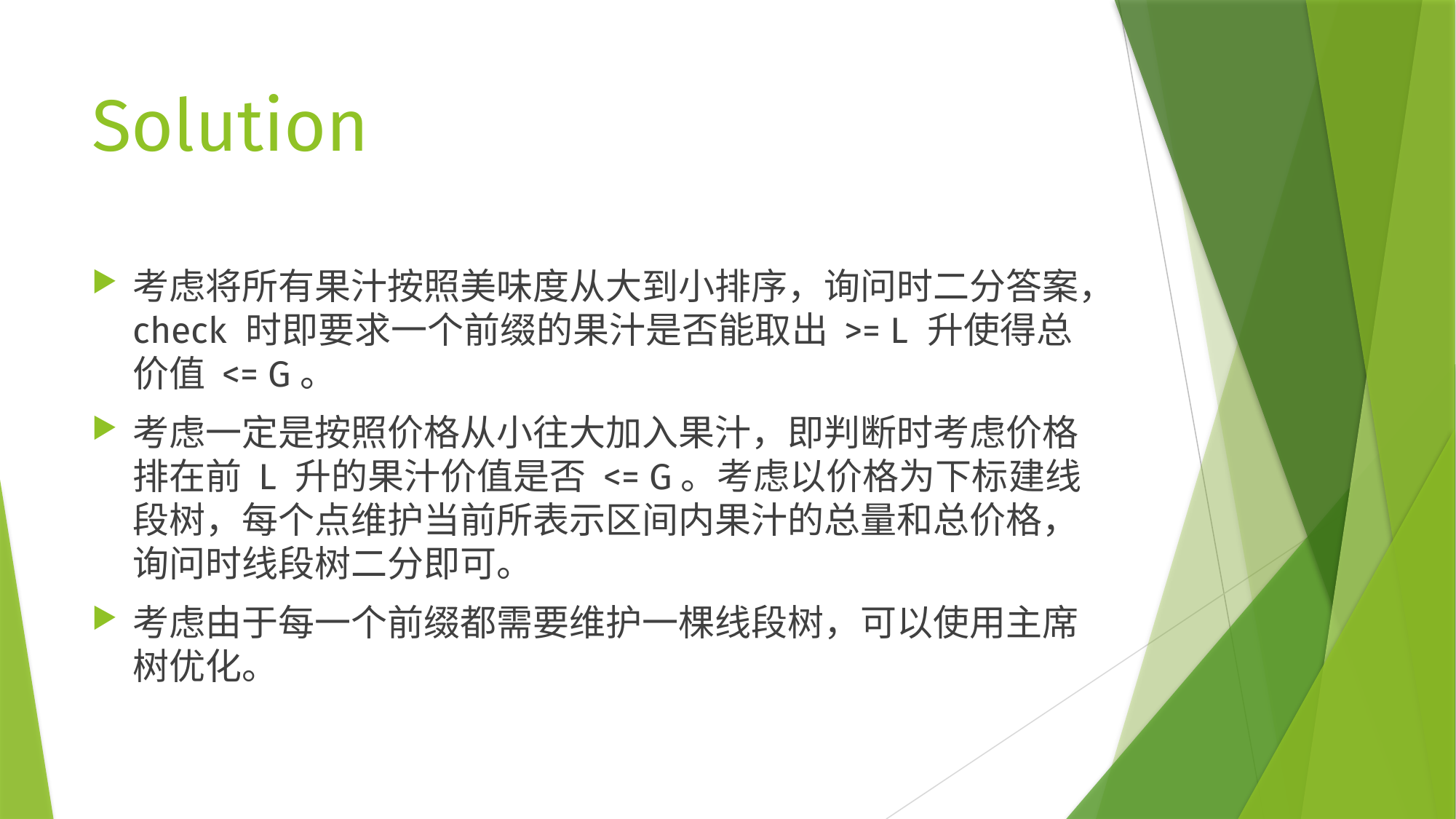

# Solution
考虑将所有果汁按照美味度从大到小排序，询问时二分答案，check 时即要求一个前缀的果汁是否能取出 >= L 升使得总价值 <= G。
考虑一定是按照价格从小往大加入果汁，即判断时考虑价格排在前 L 升的果汁价值是否 <= G。考虑以价格为下标建线段树，每个点维护当前所表示区间内果汁的总量和总价格，询问时线段树二分即可。
考虑由于每一个前缀都需要维护一棵线段树，可以使用主席树优化。